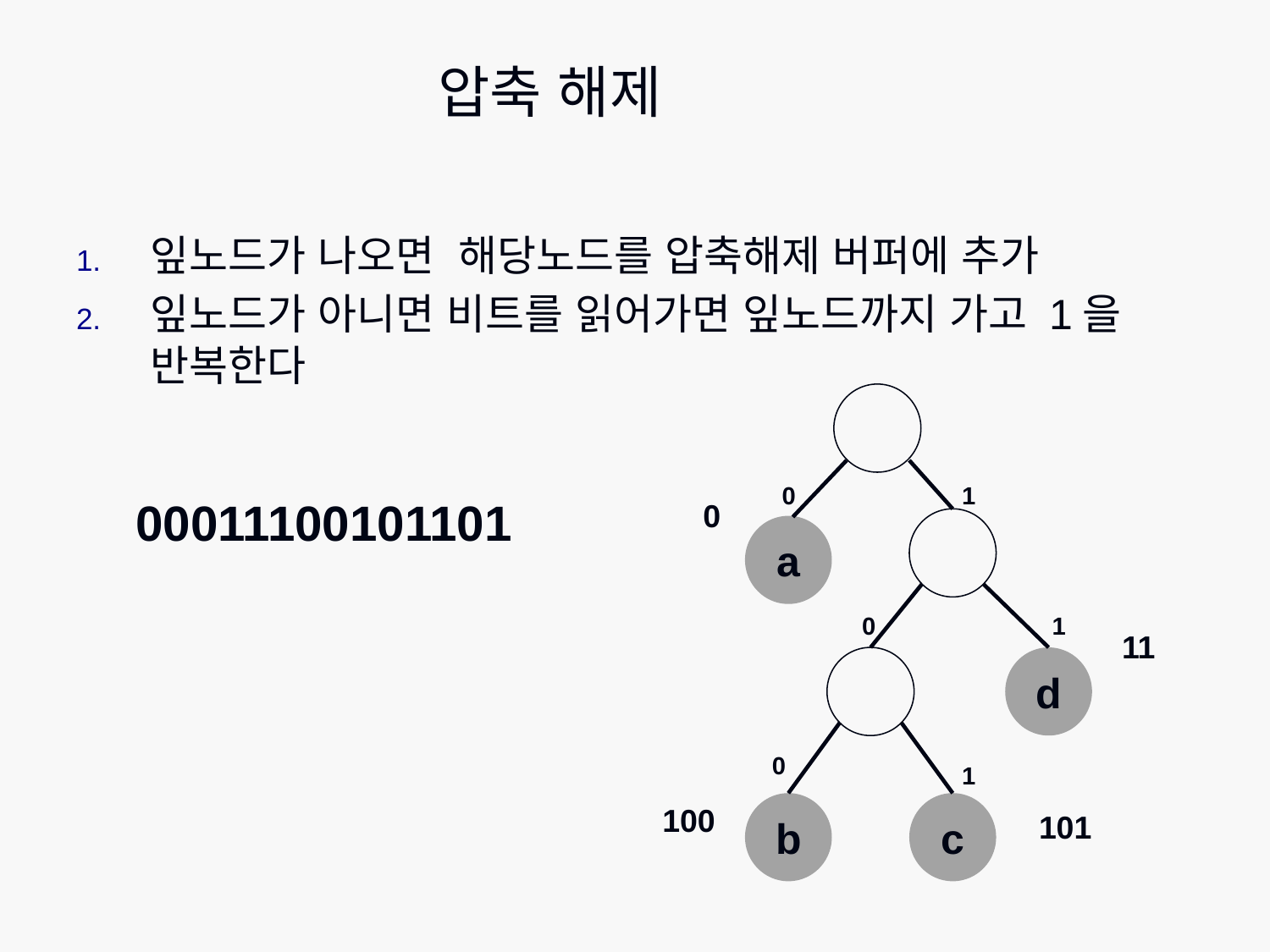

# 압축 해제
잎노드가 나오면  해당노드를 압축해제 버퍼에 추가
잎노드가 아니면 비트를 읽어가면 잎노드까지 가고 1을 반복한다

0
1
00011100101101
0

a
0
1
11

d
0
1
b
c
100
101